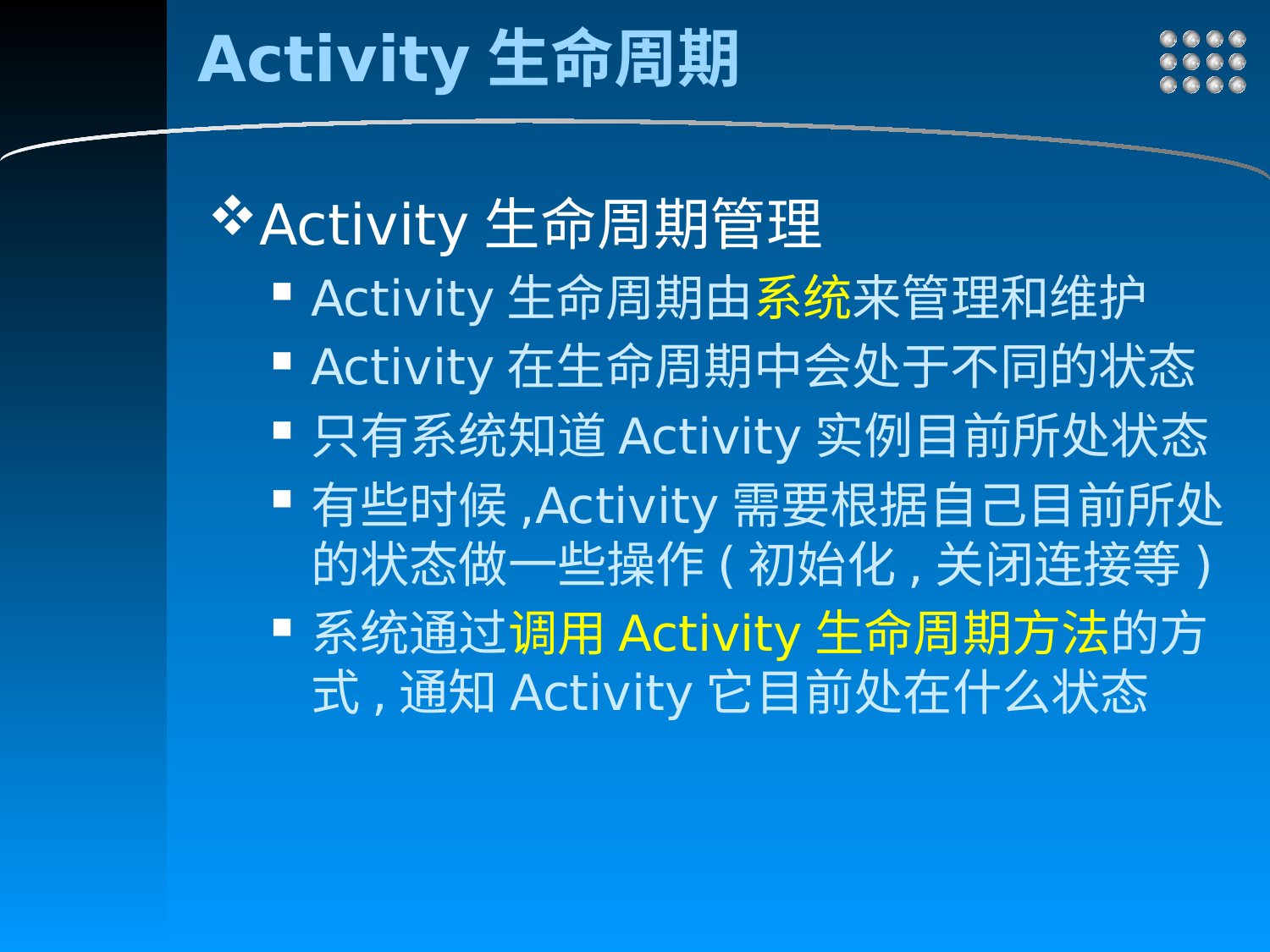

# Activity生命周期
Activity生命周期管理
Activity生命周期由系统来管理和维护
Activity在生命周期中会处于不同的状态
只有系统知道Activity实例目前所处状态
有些时候,Activity需要根据自己目前所处的状态做一些操作(初始化,关闭连接等)
系统通过调用Activity生命周期方法的方式,通知Activity它目前处在什么状态